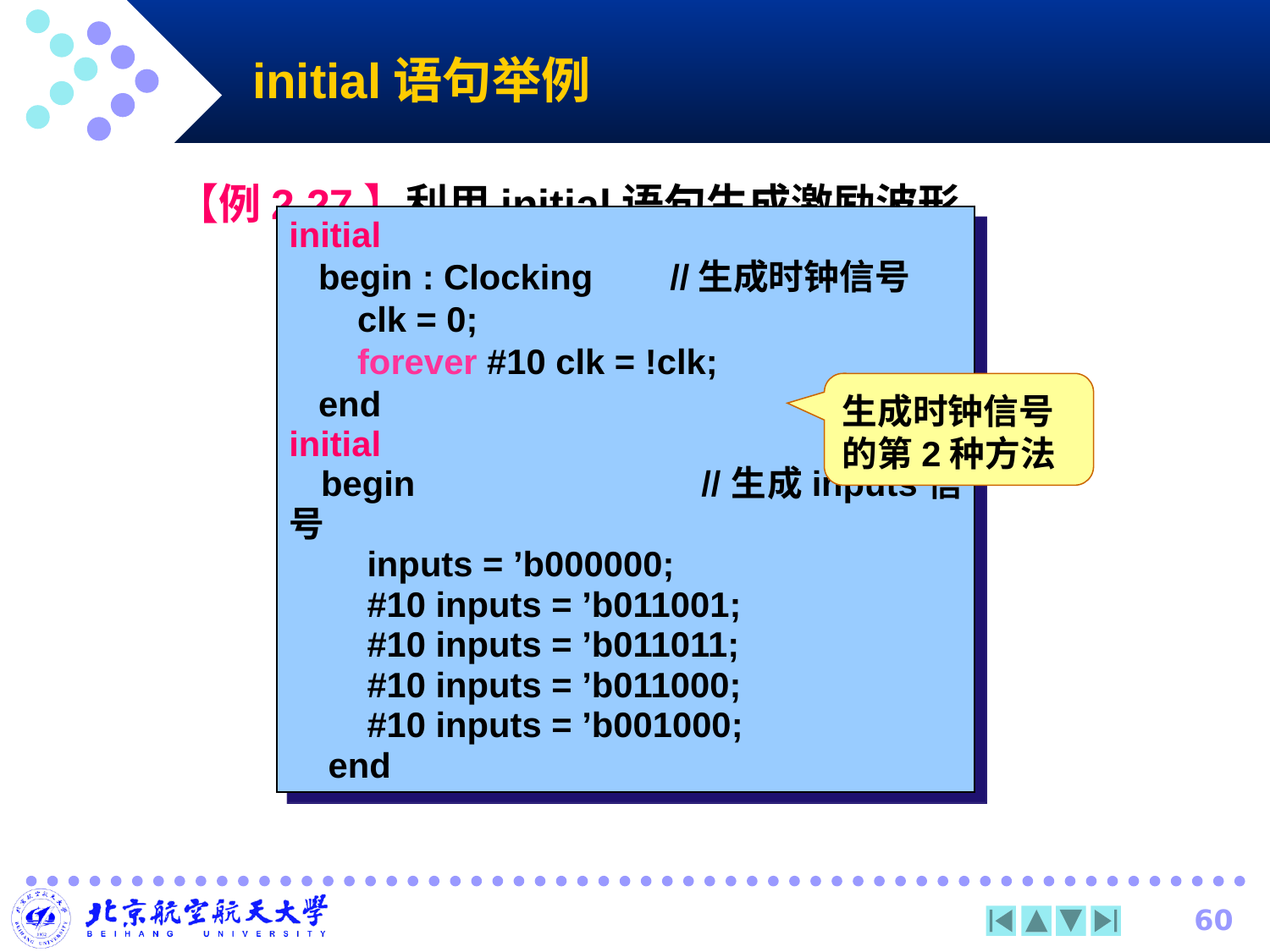

# initial语句举例
【例2.27】利用initial语句生成激励波形。
initial
   begin : Clocking	//生成时钟信号
       clk = 0;
       forever #10 clk = !clk;
   end
initial
   begin                           //生成inputs信号
        inputs = ’b000000;
        #10 inputs = ’b011001;
        #10 inputs = ’b011011;
        #10 inputs = ’b011000;
        #10 inputs = ’b001000;
    end
生成时钟信号的第2种方法
60